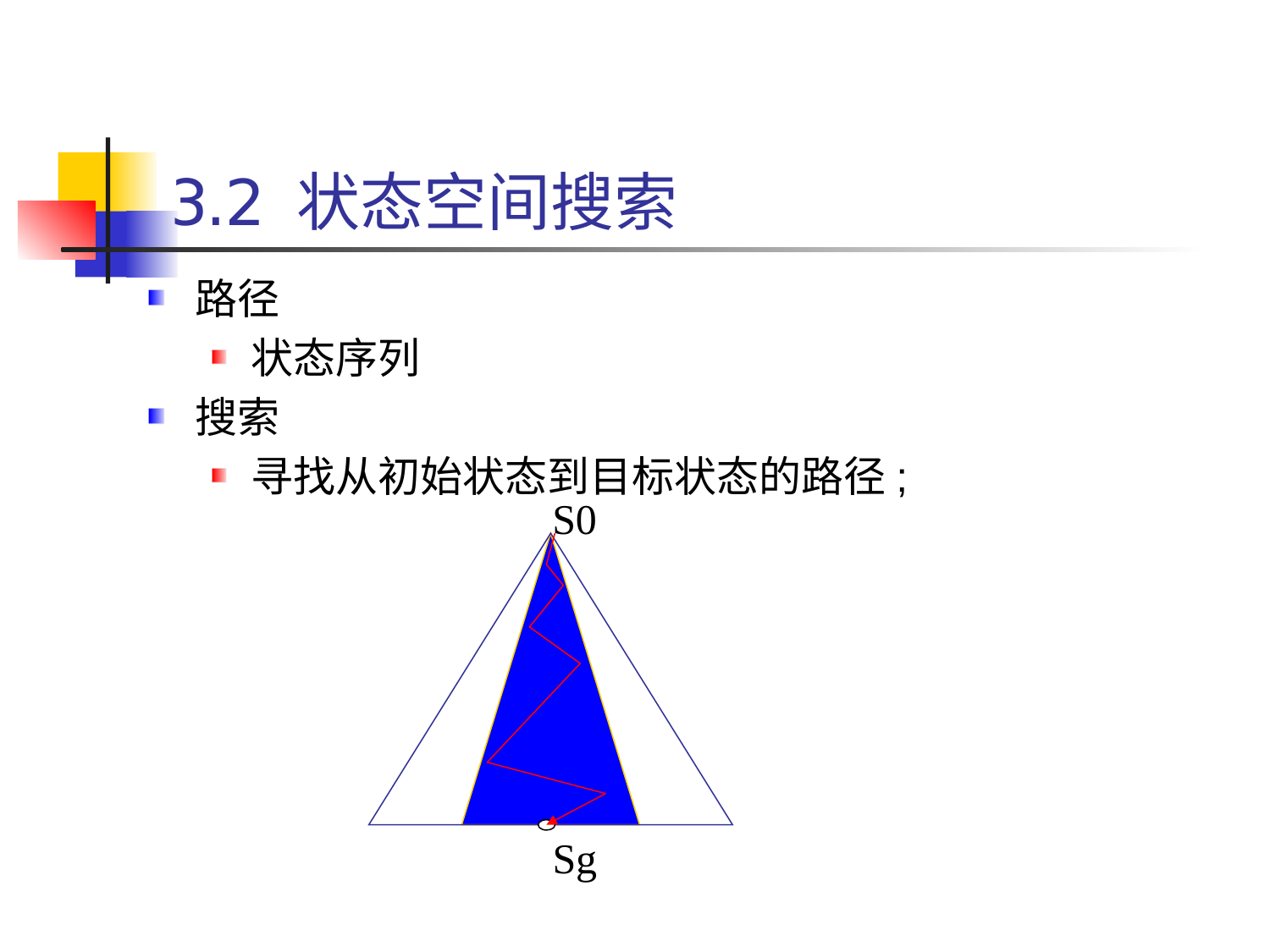

# 3.2 状态空间搜索
路径
状态序列
搜索
寻找从初始状态到目标状态的路径;

S0

Sg